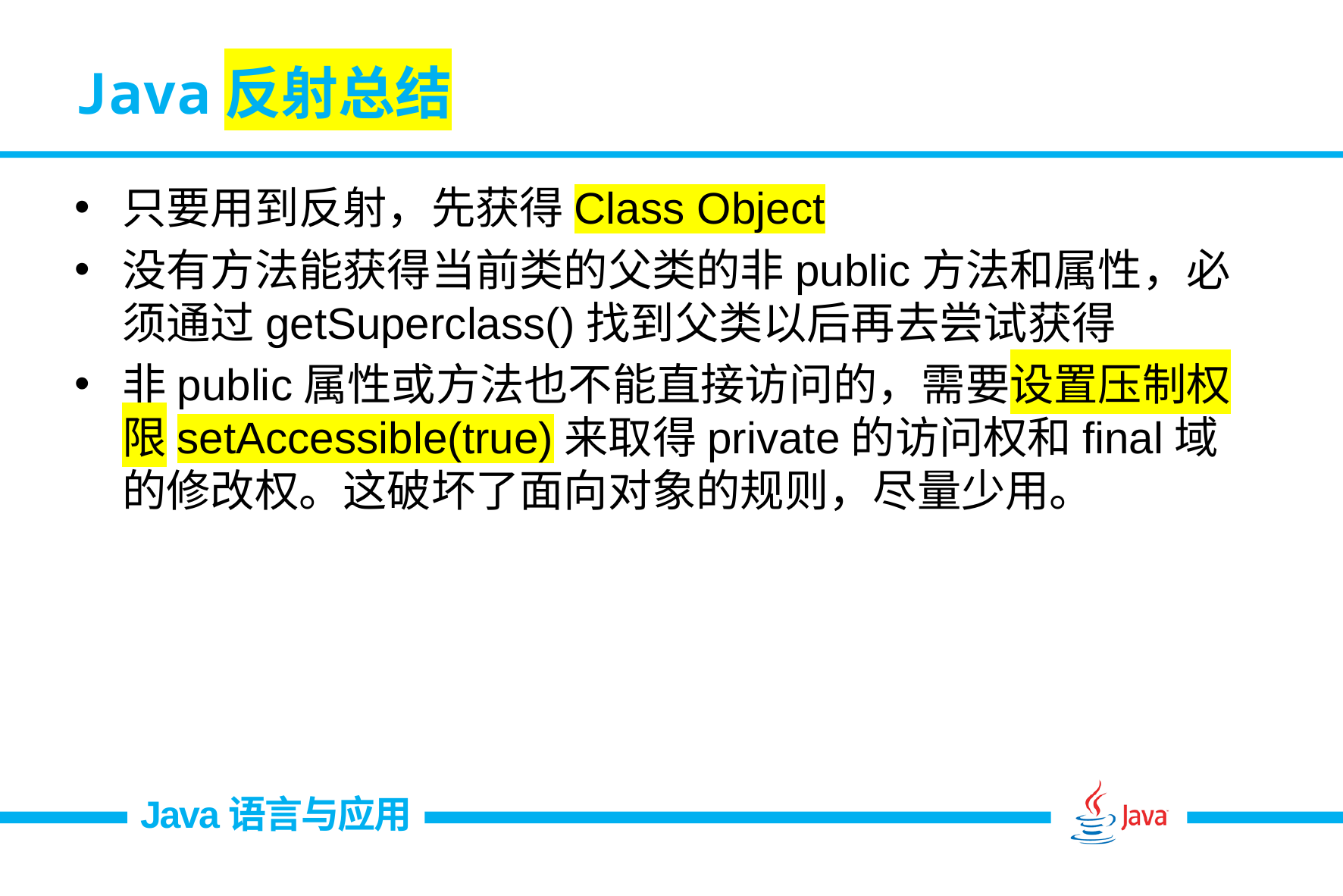

# Java反射总结
只要用到反射，先获得Class Object
没有方法能获得当前类的父类的非public方法和属性，必须通过getSuperclass()找到父类以后再去尝试获得
非public属性或方法也不能直接访问的，需要设置压制权限setAccessible(true)来取得private的访问权和final域的修改权。这破坏了面向对象的规则，尽量少用。